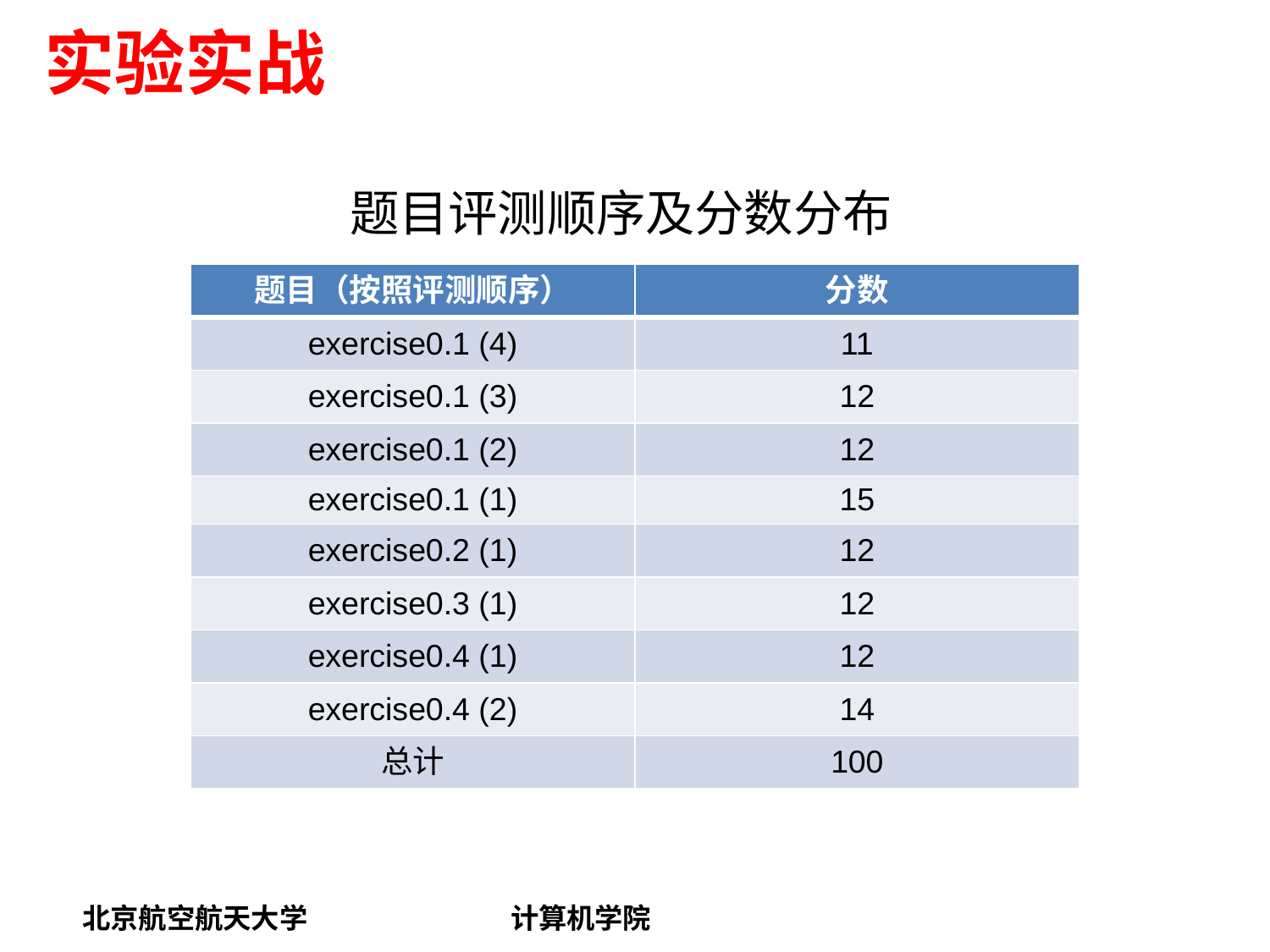

实验实战
题目评测顺序及分数分布

| 题目（按照评测顺序） | 分数 |
| --- | --- |
| exercise0.1 (4) | 11 |
| exercise0.1 (3) | 12 |
| exercise0.1 (2) | 12 |
| exercise0.1 (1) | 15 |
| exercise0.2 (1) | 12 |
| exercise0.3 (1) | 12 |
| exercise0.4 (1) | 12 |
| exercise0.4 (2) | 14 |
| 总计 | 100 |
聚类分组